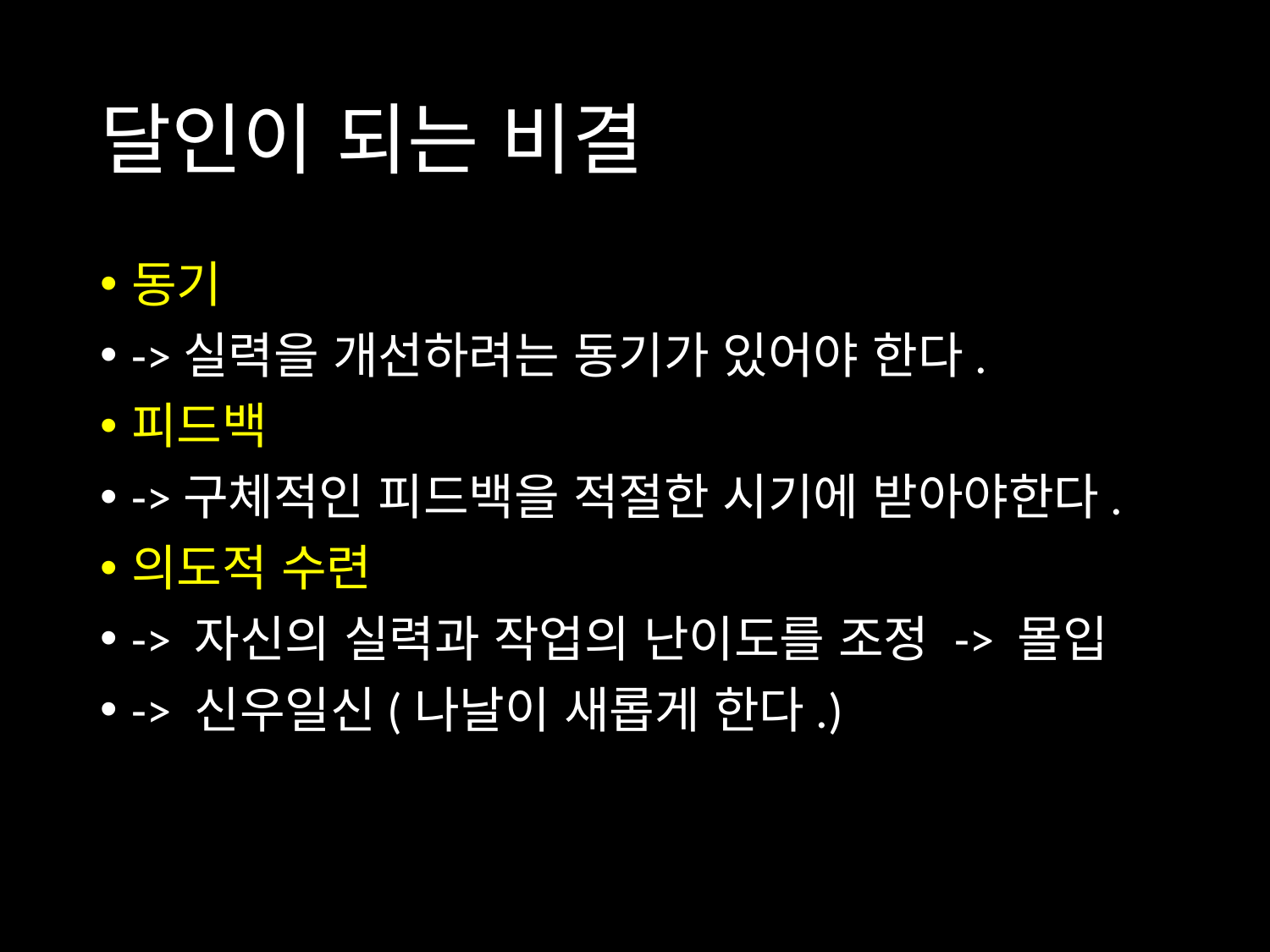

# 달인이 되는 비결
동기
->실력을 개선하려는 동기가 있어야 한다.
피드백
->구체적인 피드백을 적절한 시기에 받아야한다.
의도적 수련
-> 자신의 실력과 작업의 난이도를 조정 -> 몰입
-> 신우일신(나날이 새롭게 한다.)